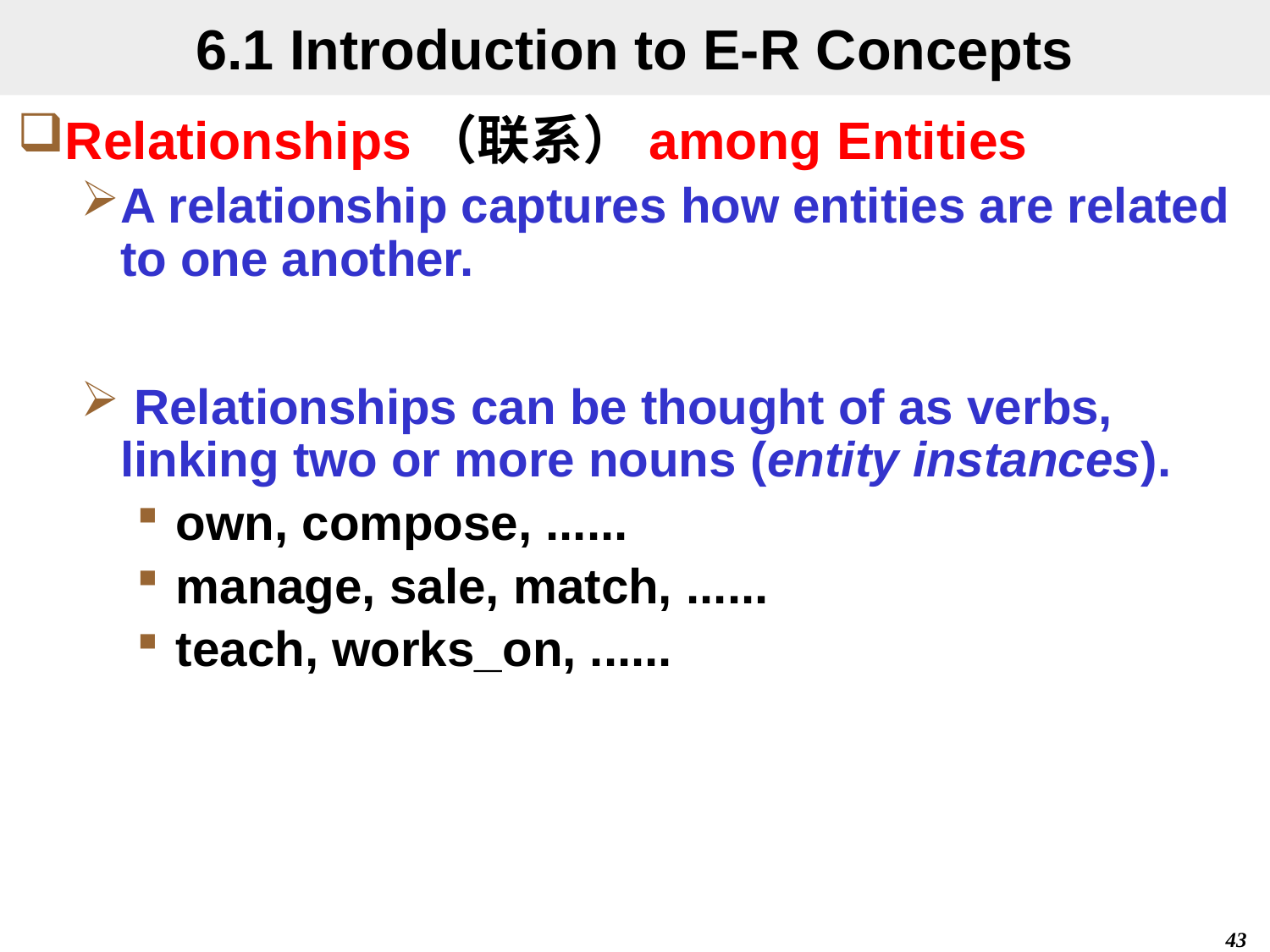

# 6.1 Introduction to E-R Concepts
Relationships（联系）among Entities
A relationship captures how entities are related to one another.

 Relationships can be thought of as verbs, linking two or more nouns (entity instances).
own, compose, ......
manage, sale, match, ......
teach, works_on, ......

43